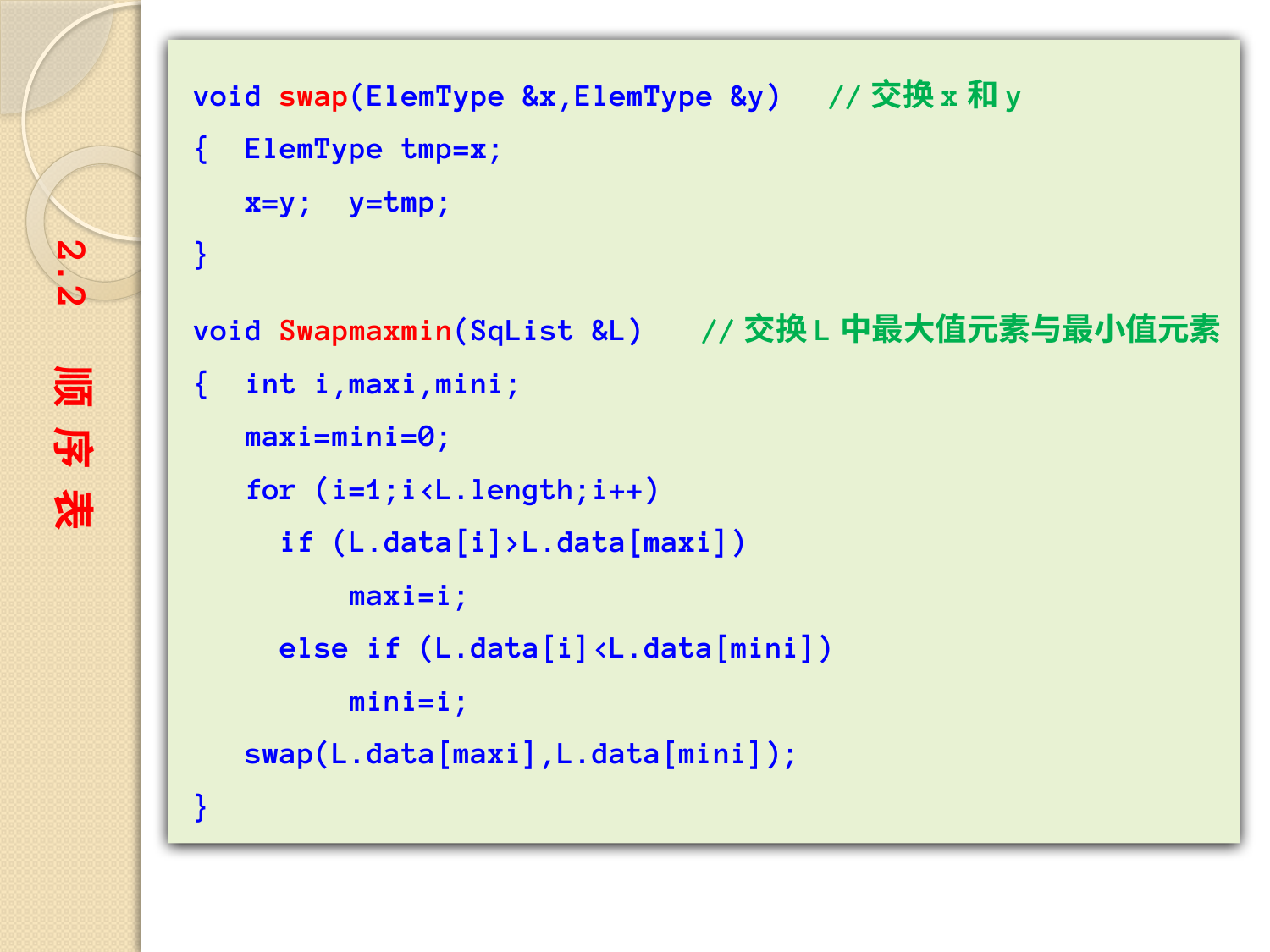

void swap(ElemType &x,ElemType &y)	//交换x和y
{  ElemType tmp=x;
   x=y;  y=tmp;
}
void Swapmaxmin(SqList &L)	//交换L中最大值元素与最小值元素
{  int i,maxi,mini;
   maxi=mini=0;
   for (i=1;i<L.length;i++)
     if (L.data[i]>L.data[maxi])
         maxi=i;
     else if (L.data[i]<L.data[mini])
         mini=i;
   swap(L.data[maxi],L.data[mini]);
}
2.2  顺  序  表